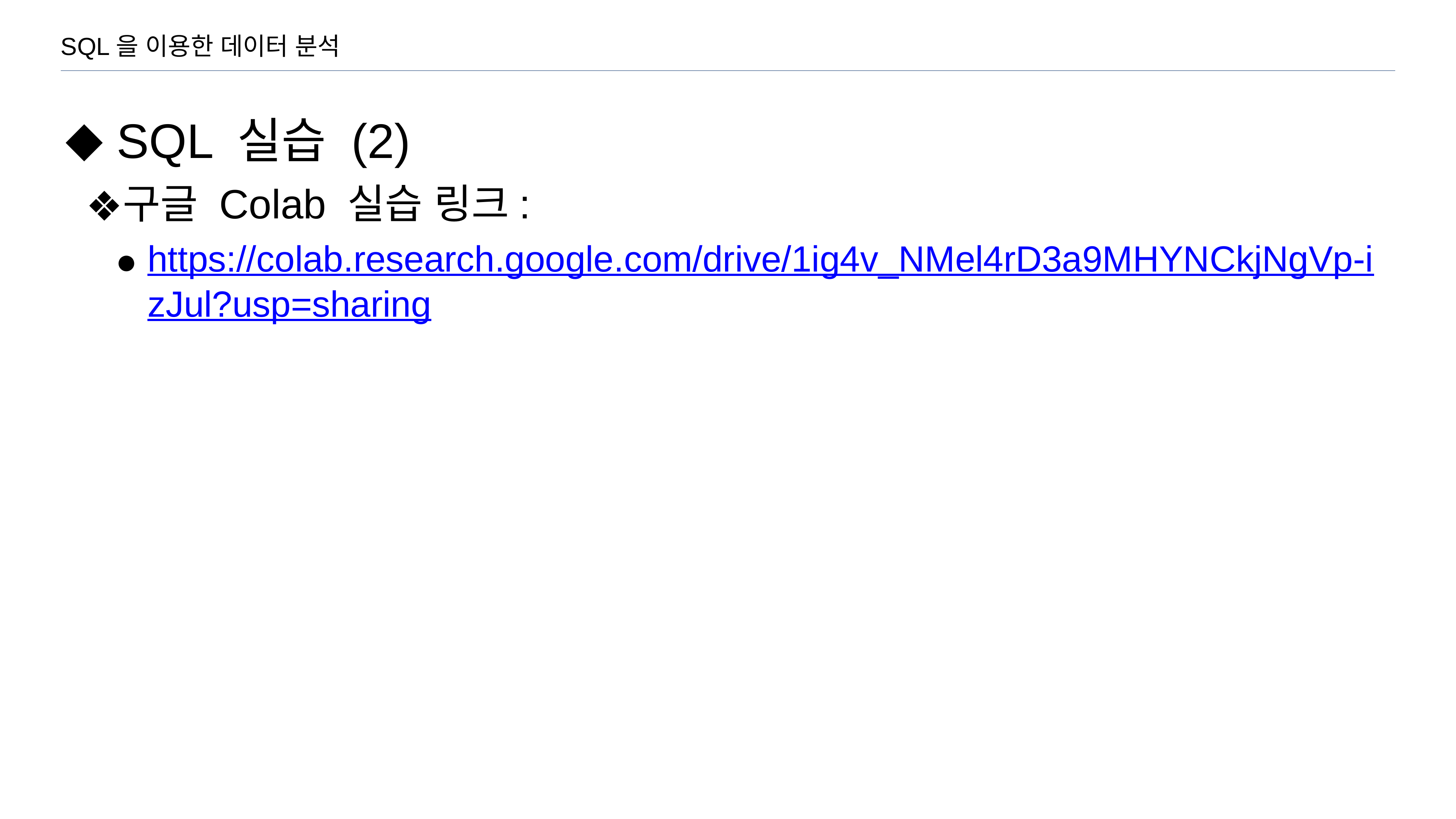

SQL을 이용한 데이터 분석
SQL 실습 (2)
구글 Colab 실습 링크:
https://colab.research.google.com/drive/1ig4v_NMel4rD3a9MHYNCkjNgVp-izJul?usp=sharing